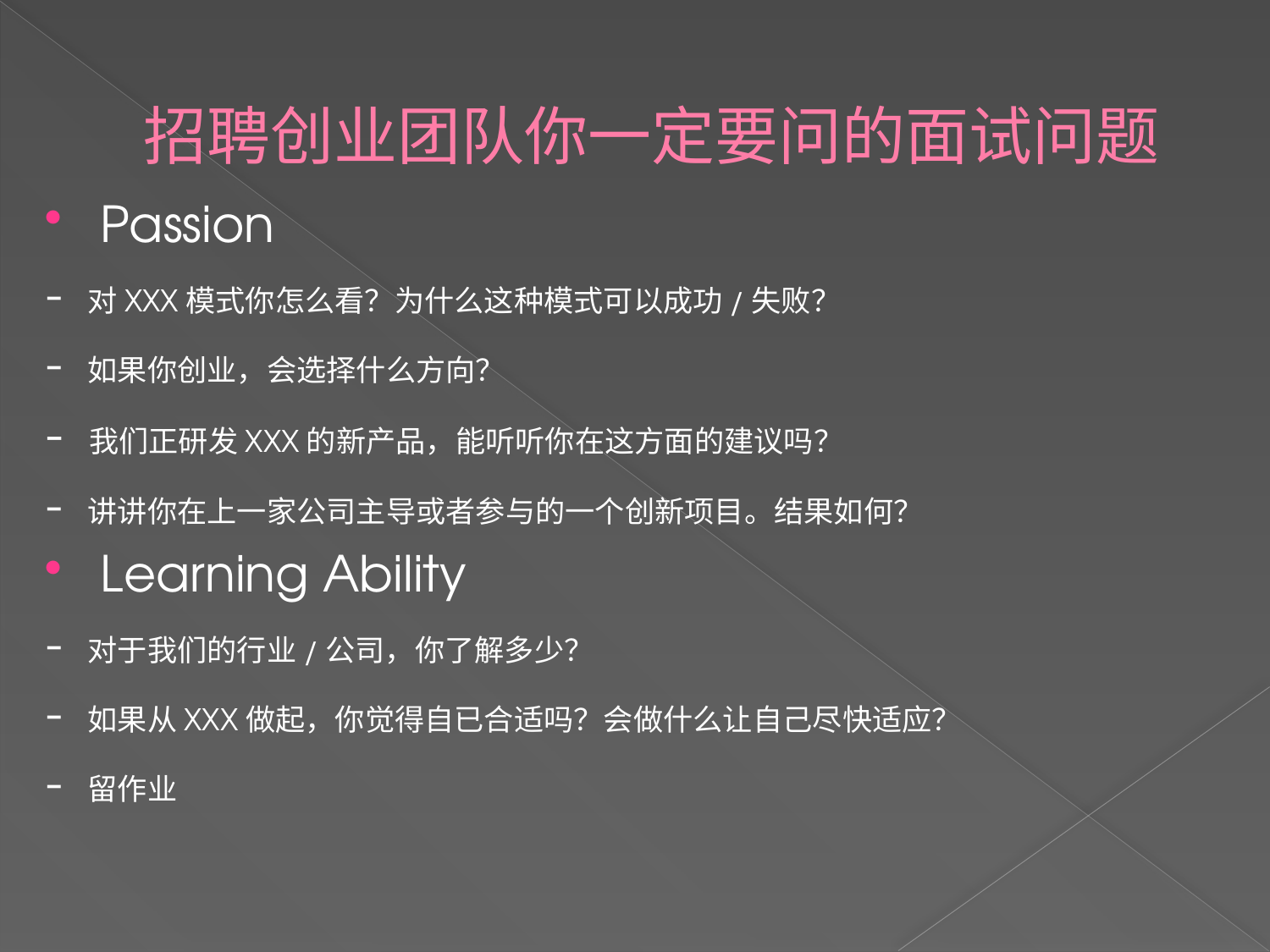

# 招聘创业团队你一定要问的面试问题
Passion
- 对XXX模式你怎么看？为什么这种模式可以成功/失败？
- 如果你创业，会选择什么方向？
- 我们正研发XXX的新产品，能听听你在这方面的建议吗？
- 讲讲你在上一家公司主导或者参与的一个创新项目。结果如何？
Learning Ability
- 对于我们的行业/公司，你了解多少？
- 如果从XXX做起，你觉得自已合适吗？会做什么让自己尽快适应？
- 留作业